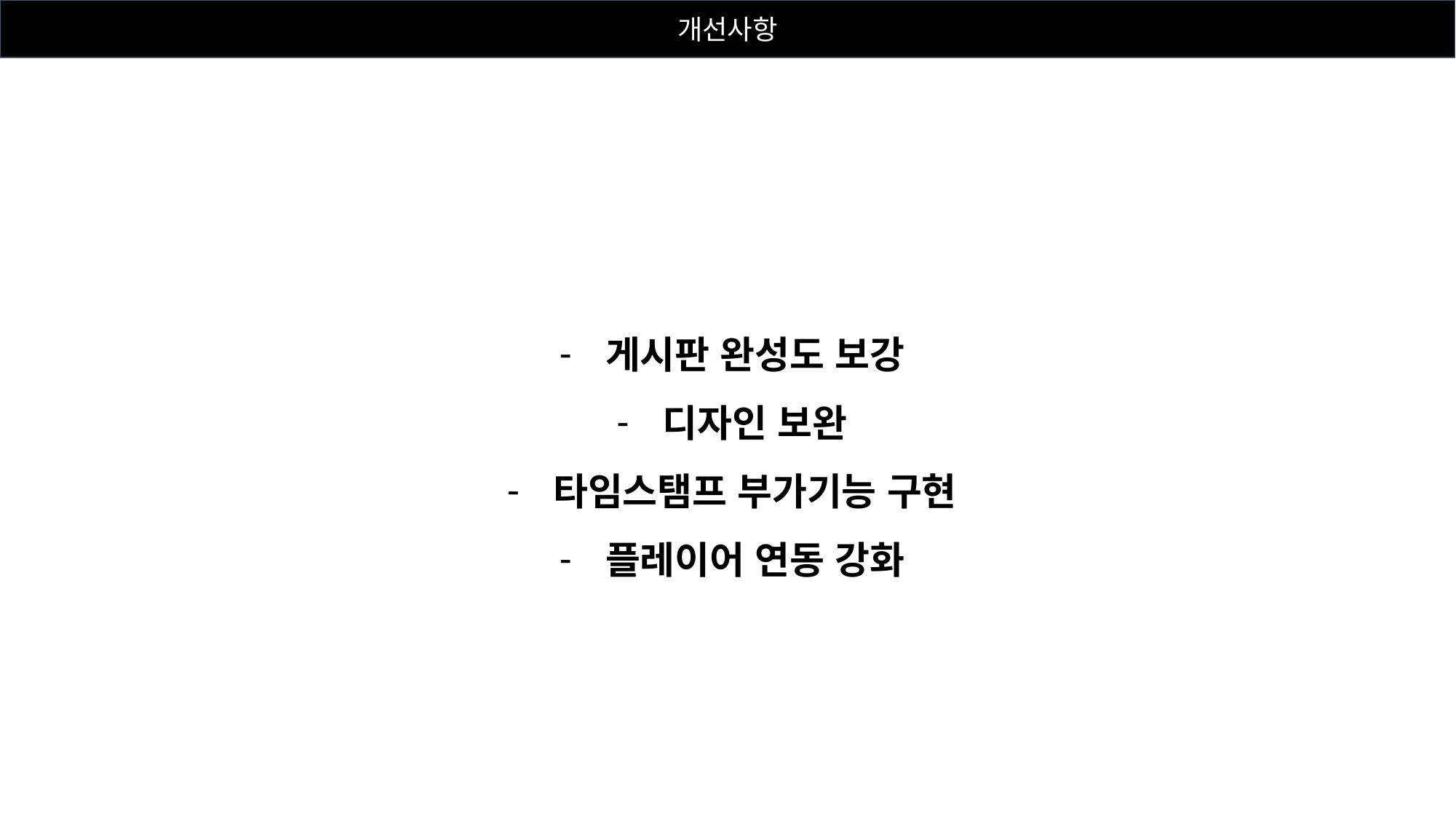

개선사항
게시판 완성도 보강
디자인 보완
타임스탬프 부가기능 구현
플레이어 연동 강화